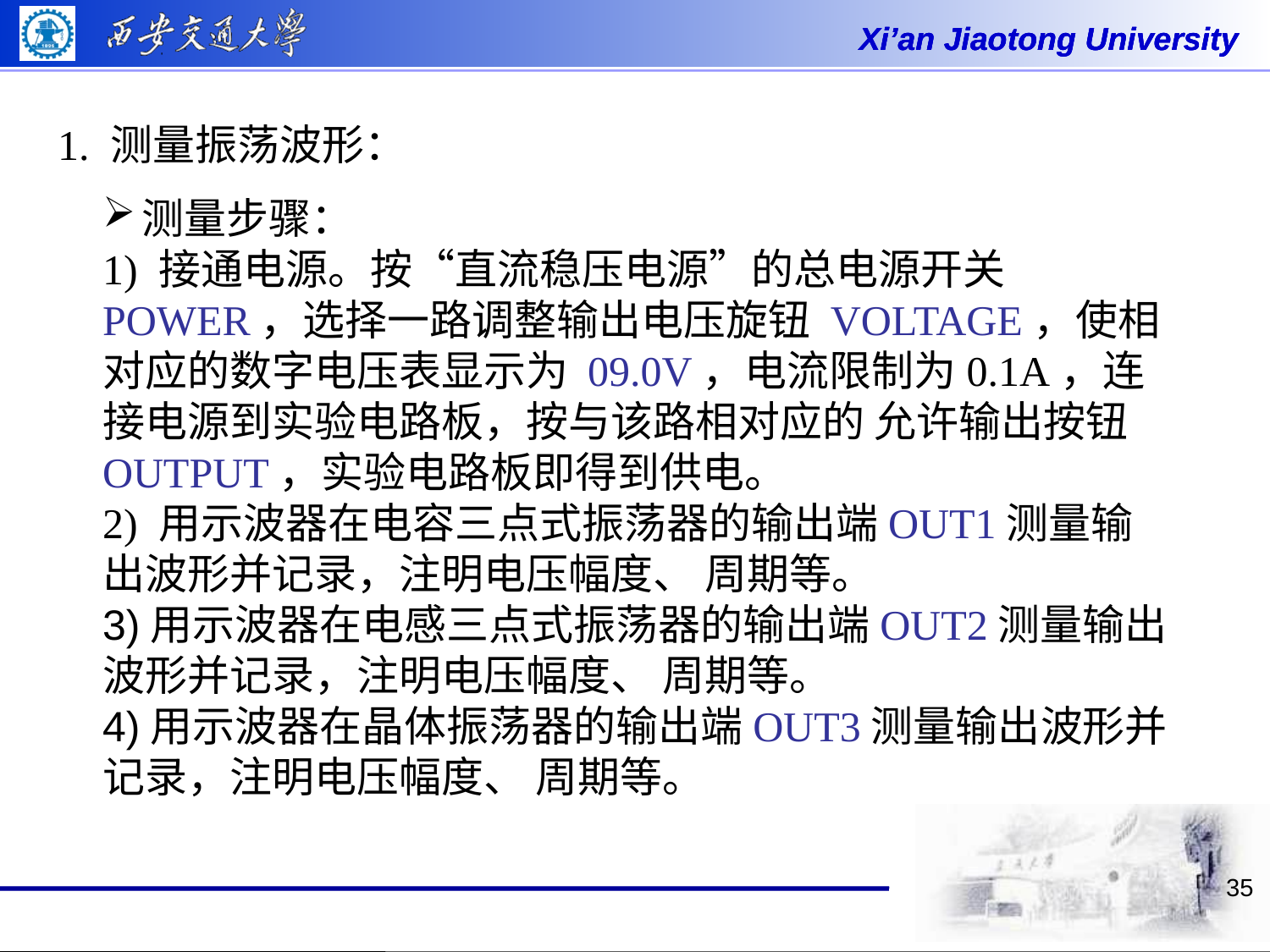

1. 测量振荡波形：
测量步骤：
1) 接通电源。按“直流稳压电源”的总电源开关POWER，选择一路调整输出电压旋钮 VOLTAGE，使相对应的数字电压表显示为 09.0V，电流限制为0.1A，连接电源到实验电路板，按与该路相对应的 允许输出按钮OUTPUT，实验电路板即得到供电。
2) 用示波器在电容三点式振荡器的输出端OUT1测量输出波形并记录，注明电压幅度、 周期等。
3)用示波器在电感三点式振荡器的输出端OUT2测量输出波形并记录，注明电压幅度、 周期等。
4)用示波器在晶体振荡器的输出端OUT3测量输出波形并记录，注明电压幅度、 周期等。

35